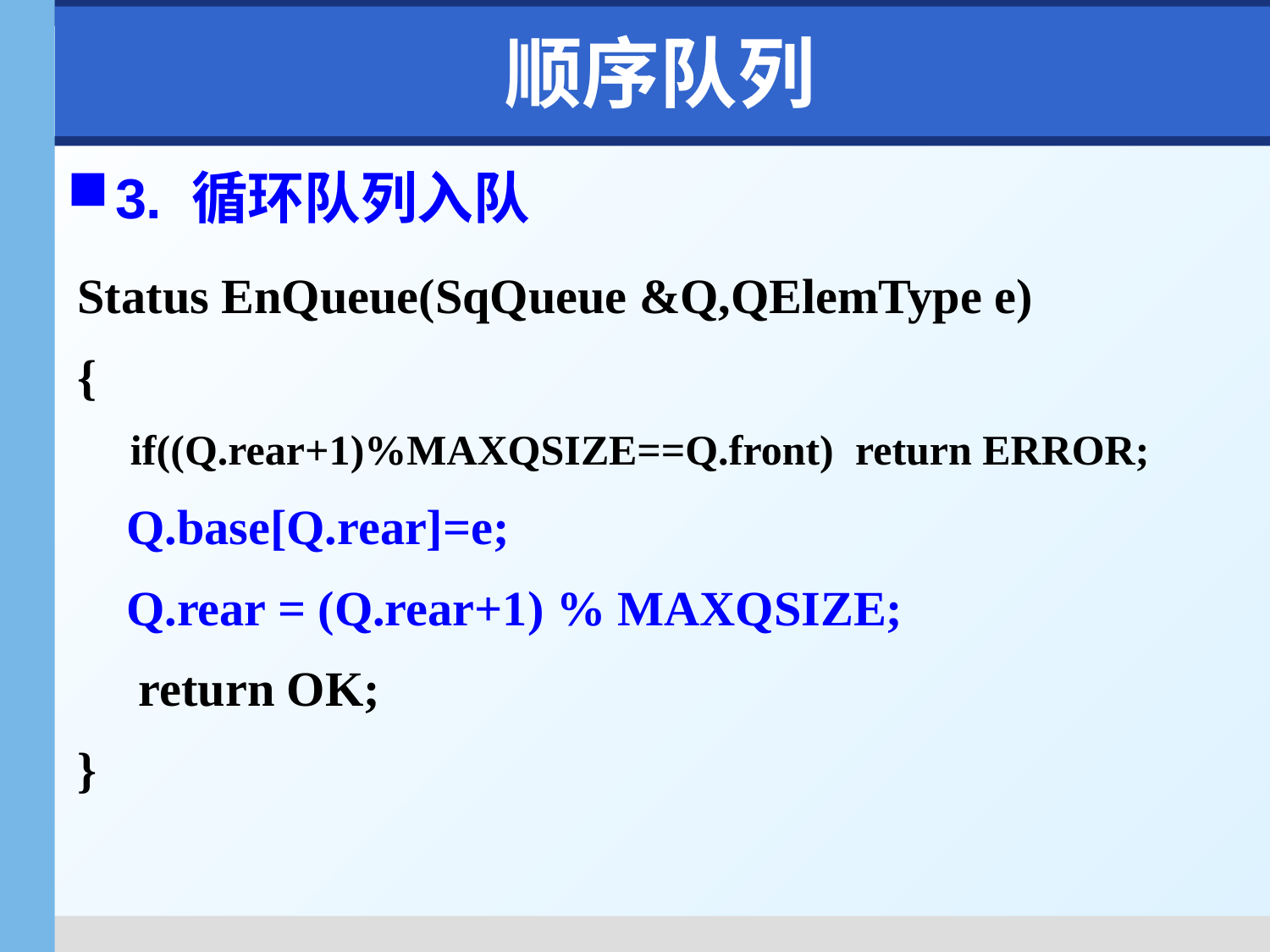

# 顺序队列
3. 循环队列入队

Status EnQueue(SqQueue &Q,QElemType e)
{
     if((Q.rear+1)%MAXQSIZE==Q.front)  return ERROR;
    Q.base[Q.rear]=e;
    Q.rear = (Q.rear+1) % MAXQSIZE;
     return OK;
}